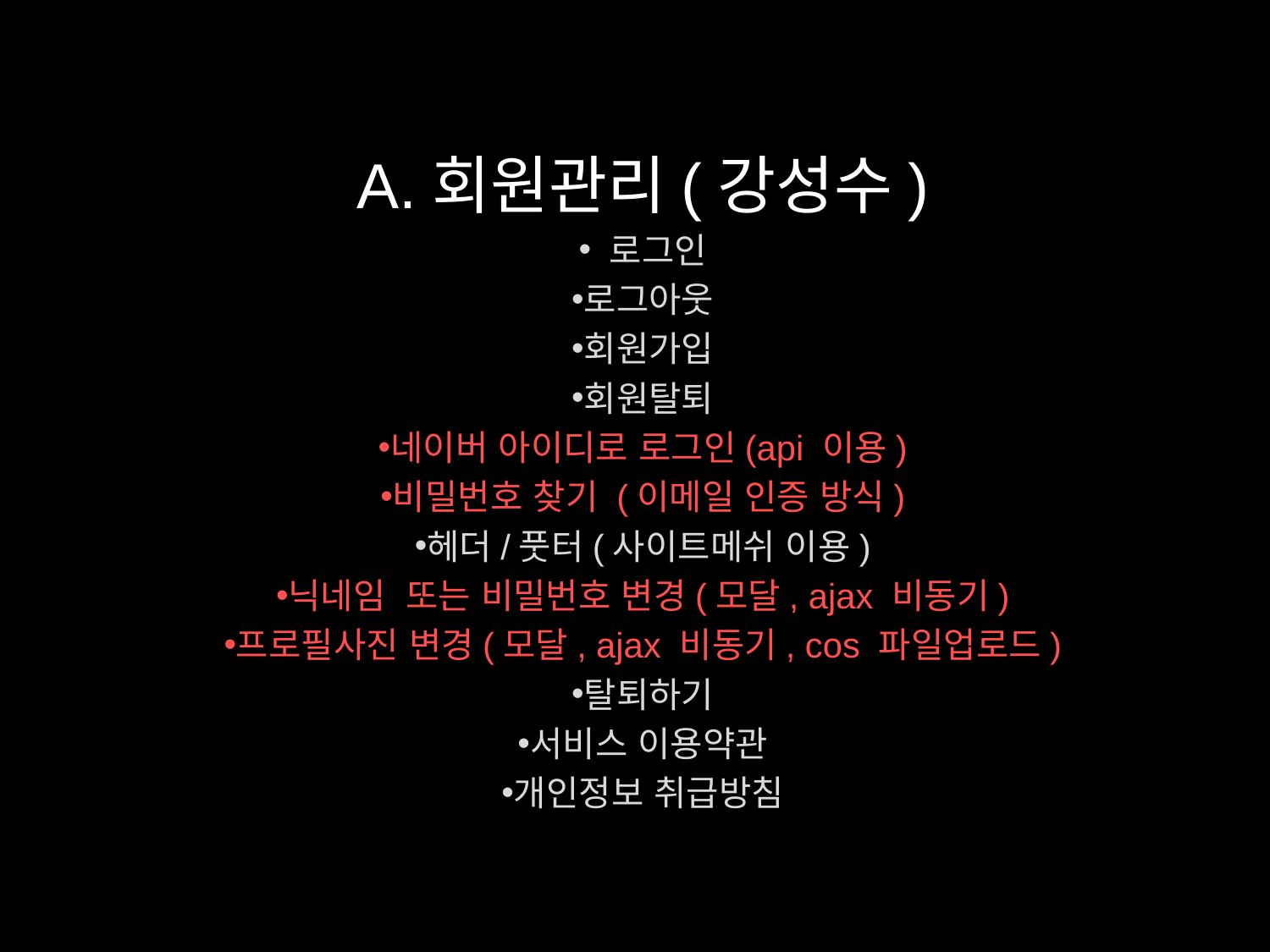

A.회원관리(강성수)
 로그인
로그아웃
회원가입
회원탈퇴
네이버 아이디로 로그인(api 이용)
비밀번호 찾기 (이메일 인증 방식)
헤더/풋터(사이트메쉬 이용)
닉네임  또는 비밀번호 변경(모달, ajax 비동기)
프로필사진 변경(모달, ajax 비동기, cos 파일업로드)
탈퇴하기
서비스 이용약관
개인정보 취급방침